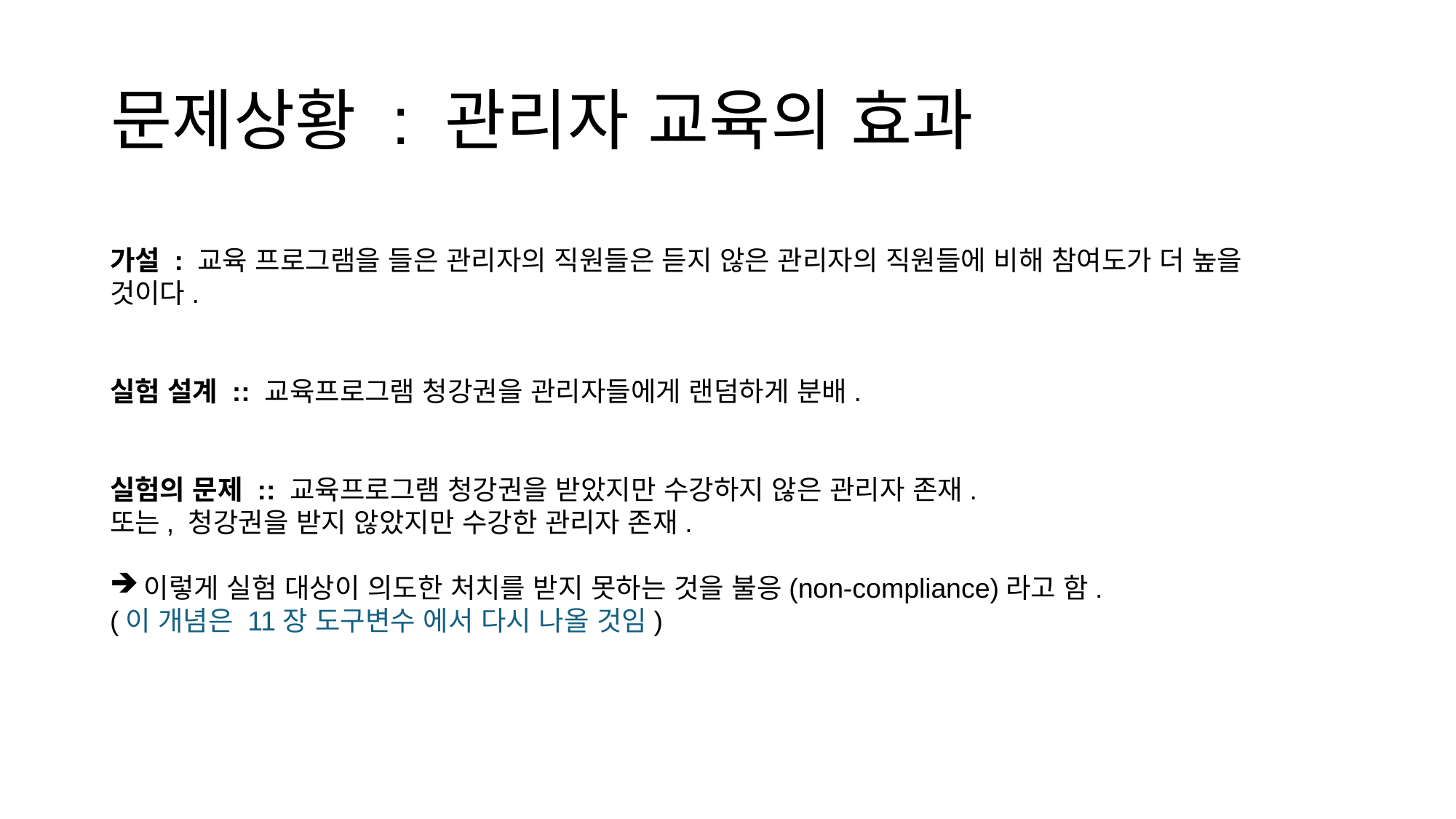

# 문제상황 : 관리자 교육의 효과
가설 : 교육 프로그램을 들은 관리자의 직원들은 듣지 않은 관리자의 직원들에 비해 참여도가 더 높을 것이다.

실험 설계 :: 교육프로그램 청강권을 관리자들에게 랜덤하게 분배.

실험의 문제 :: 교육프로그램 청강권을 받았지만 수강하지 않은 관리자 존재.
또는, 청강권을 받지 않았지만 수강한 관리자 존재.

이렇게 실험 대상이 의도한 처치를 받지 못하는 것을 불응(non-compliance)라고 함.
(이 개념은 11장 도구변수 에서 다시 나올 것임)